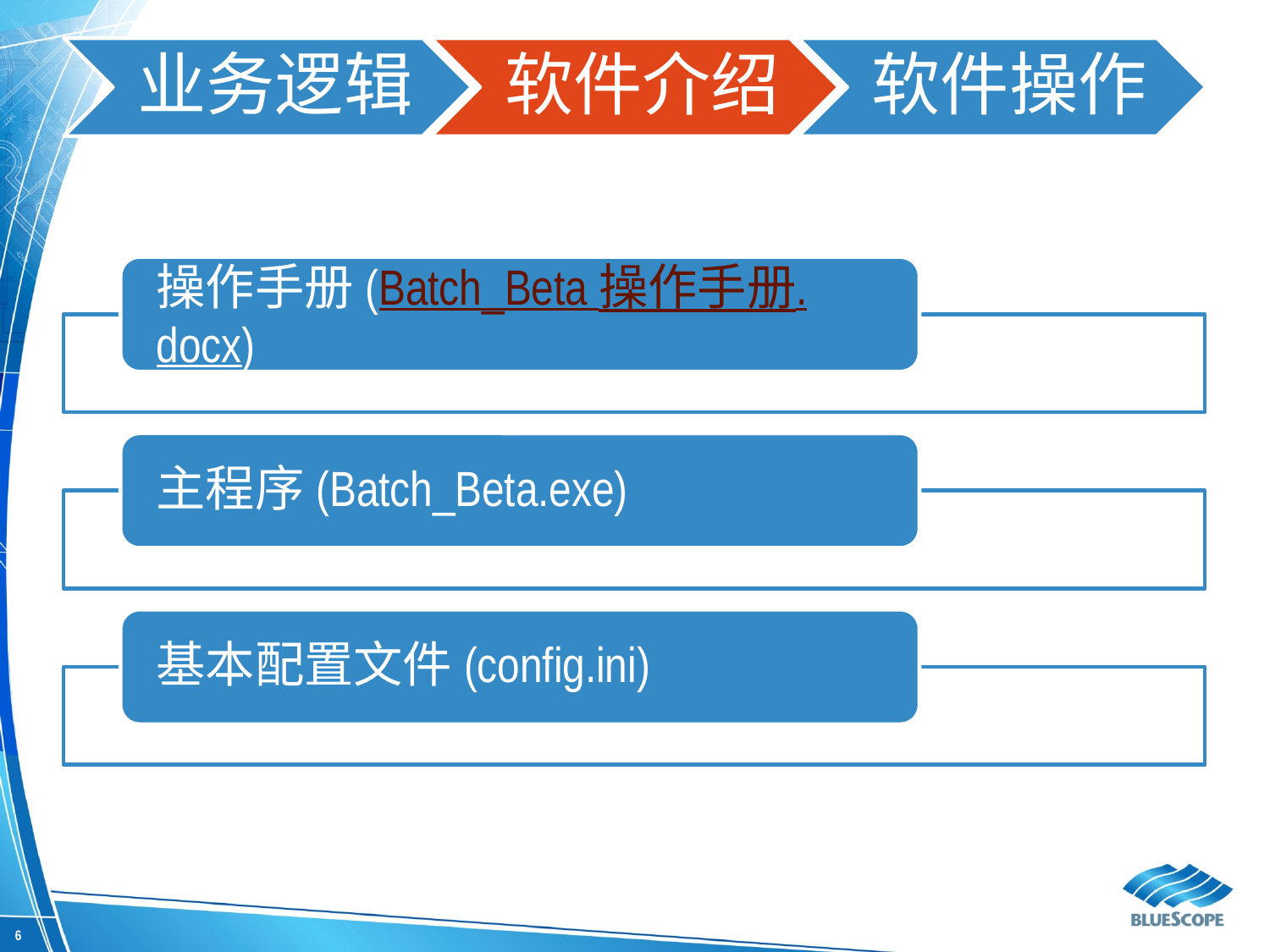

业务逻辑
软件介绍
软件操作
操作手册(Batch_Beta 操作手册.docx)
主程序(Batch_Beta.exe)
基本配置文件(config.ini)